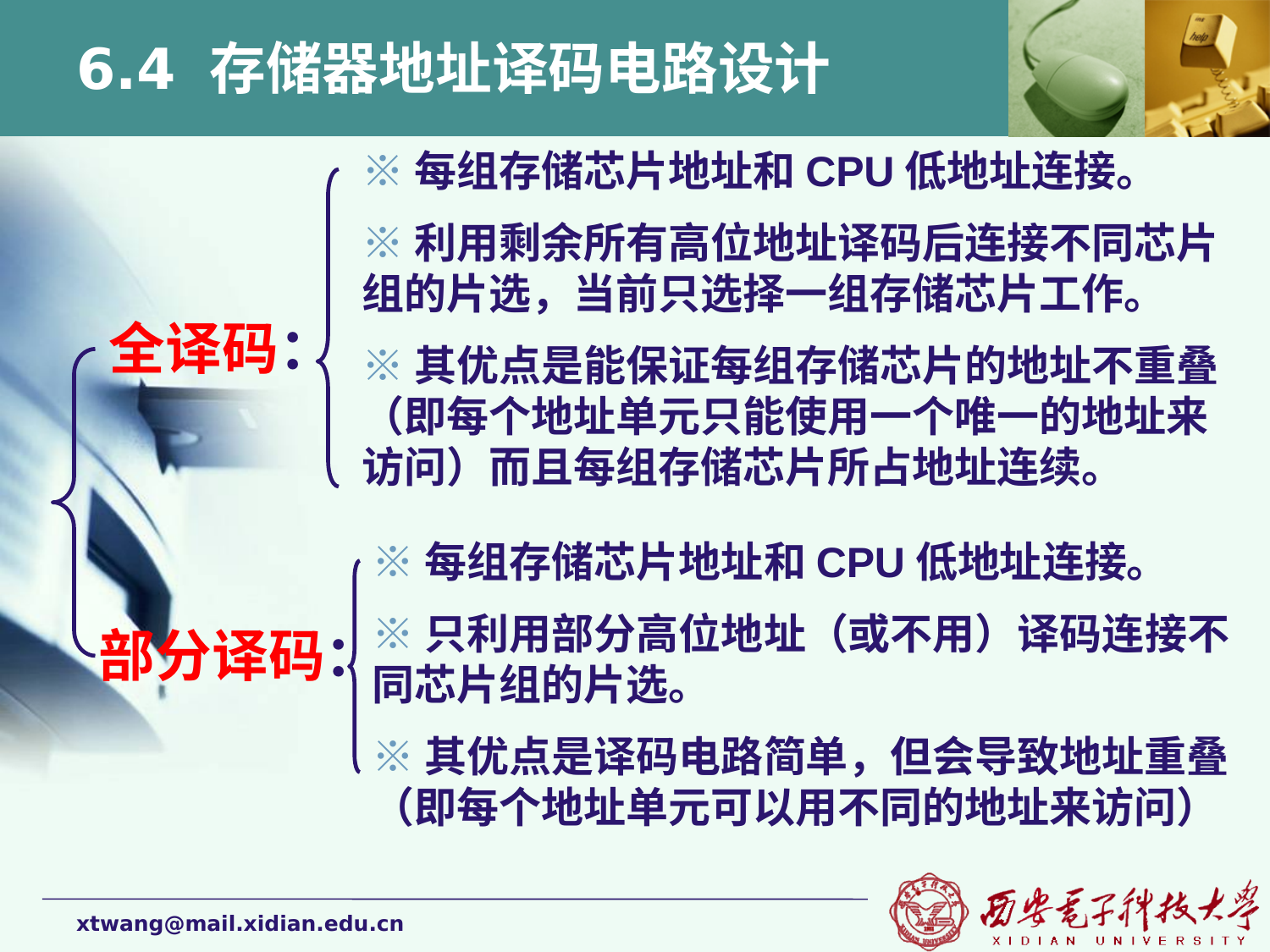

# 6.4 存储器地址译码电路设计
※每组存储芯片地址和CPU低地址连接。
※利用剩余所有高位地址译码后连接不同芯片组的片选，当前只选择一组存储芯片工作。
※其优点是能保证每组存储芯片的地址不重叠（即每个地址单元只能使用一个唯一的地址来访问）而且每组存储芯片所占地址连续。

全译码：

※每组存储芯片地址和CPU低地址连接。
※只利用部分高位地址（或不用）译码连接不同芯片组的片选。
※其优点是译码电路简单，但会导致地址重叠（即每个地址单元可以用不同的地址来访问）

部分译码：
xtwang@mail.xidian.edu.cn